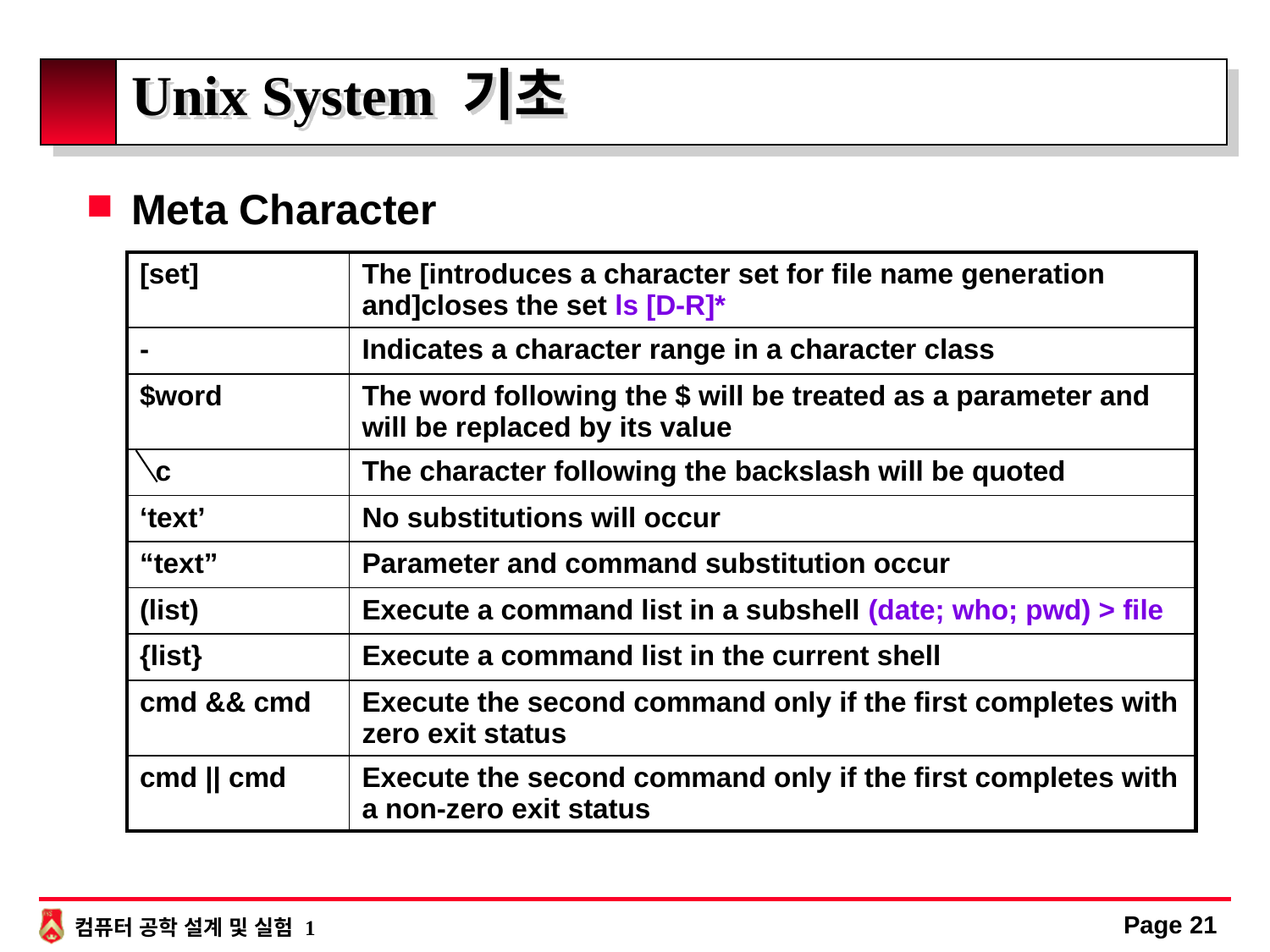

# Unix System 기초
Meta Character
| [set] | The [introduces a character set for file name generation and]closes the set ls [D-R]\* |
| --- | --- |
| - | Indicates a character range in a character class |
| $word | The word following the $ will be treated as a parameter and will be replaced by its value |
| c | The character following the backslash will be quoted |
| ‘text’ | No substitutions will occur |
| “text” | Parameter and command substitution occur |
| (list) | Execute a command list in a subshell (date; who; pwd) > file |
| {list} | Execute a command list in the current shell |
| cmd && cmd | Execute the second command only if the first completes with zero exit status |
| cmd || cmd | Execute the second command only if the first completes with a non-zero exit status |

Page 21